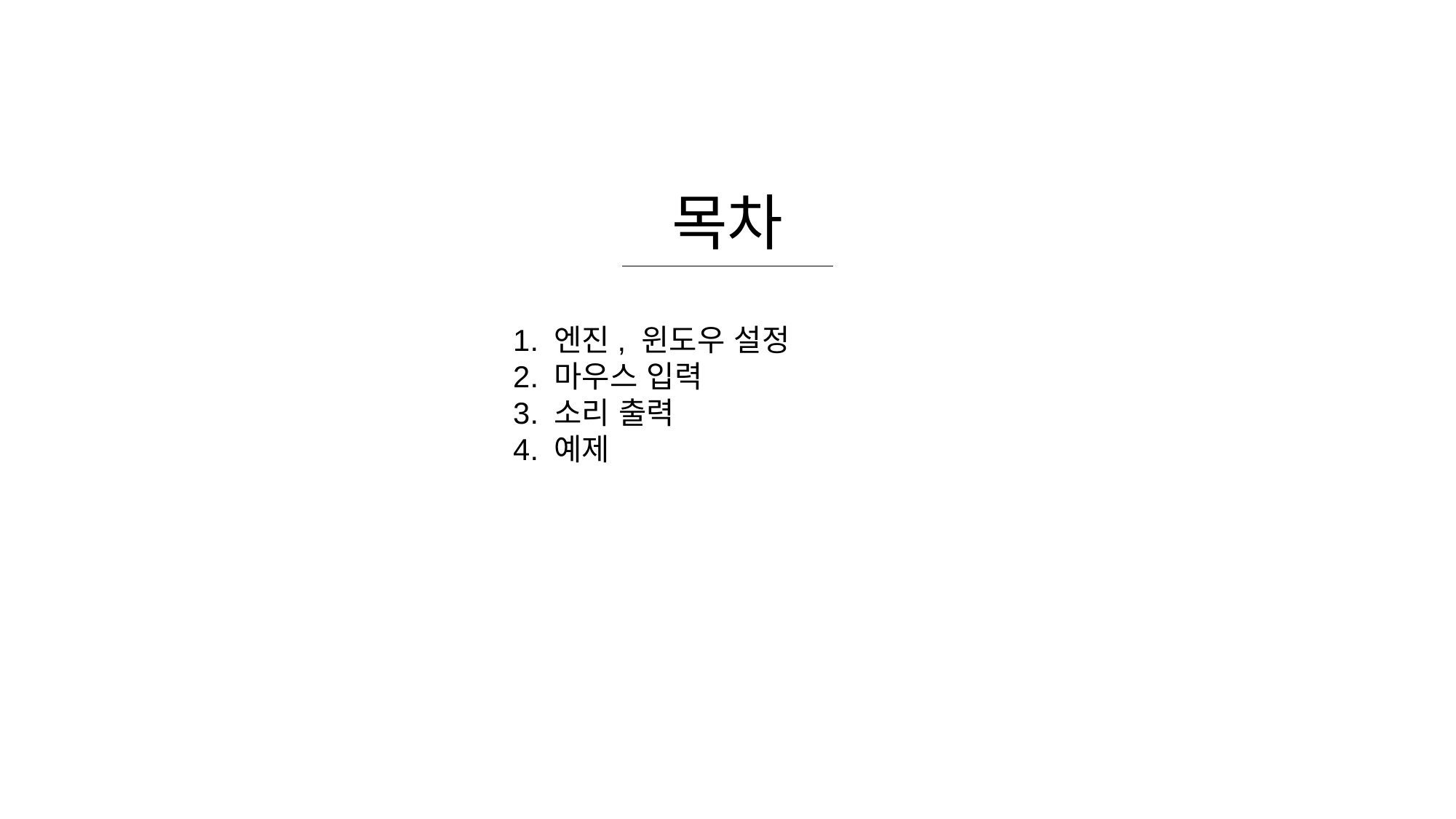

목차
1. 엔진, 윈도우 설정
2. 마우스 입력
3. 소리 출력
4. 예제